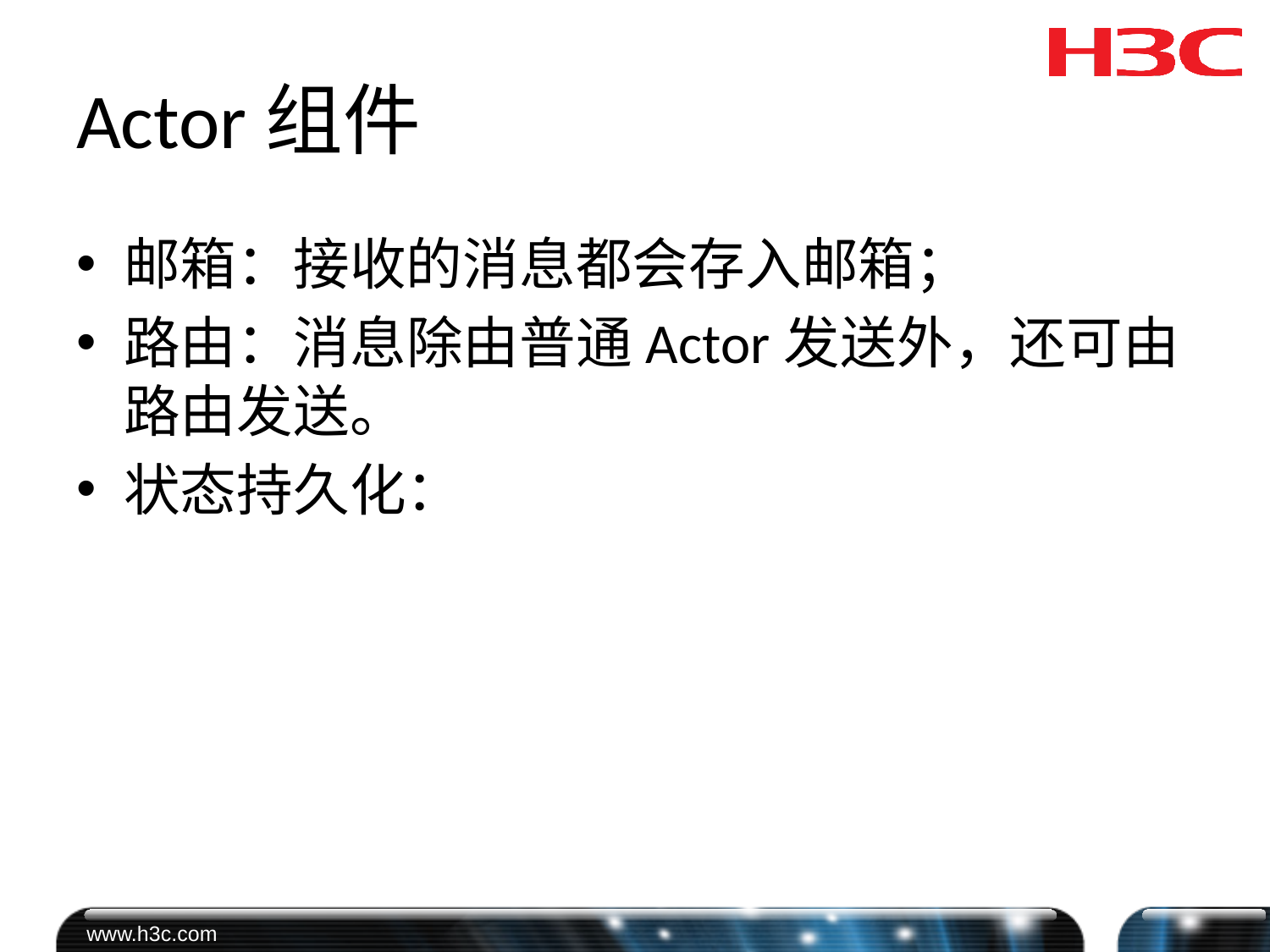

# Actor组件
邮箱：接收的消息都会存入邮箱；
路由：消息除由普通Actor发送外，还可由路由发送。
状态持久化：